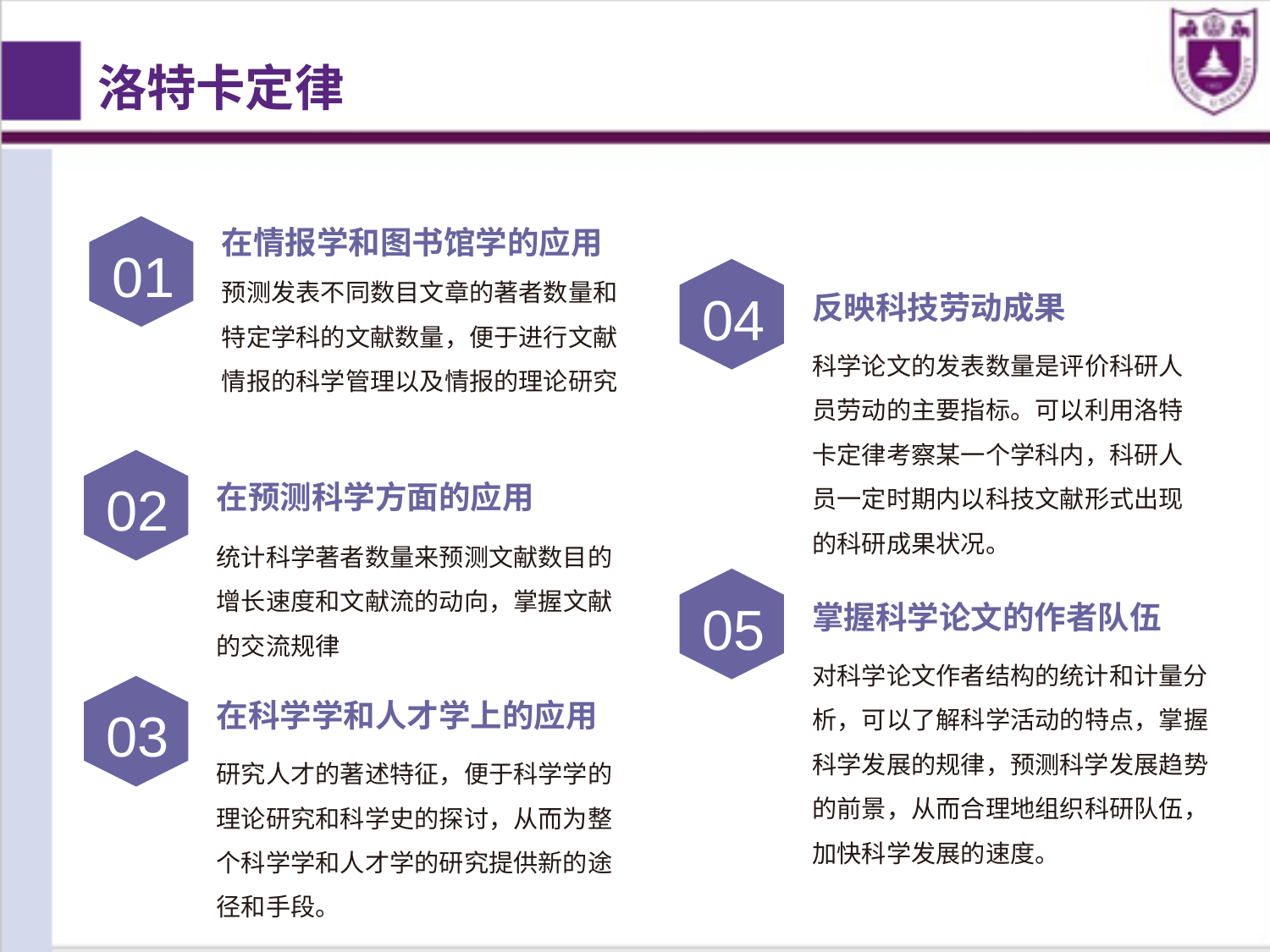

洛特卡定律
在情报学和图书馆学的应用

01
预测发表不同数目文章的著者数量和特定学科的文献数量，便于进行文献情报的科学管理以及情报的理论研究

04
反映科技劳动成果
科学论文的发表数量是评价科研人员劳动的主要指标。可以利用洛特卡定律考察某一个学科内，科研人员一定时期内以科技文献形式出现的科研成果状况。

02
在预测科学方面的应用
统计科学著者数量来预测文献数目的增长速度和文献流的动向，掌握文献的交流规律

05
掌握科学论文的作者队伍
对科学论文作者结构的统计和计量分析，可以了解科学活动的特点，掌握科学发展的规律，预测科学发展趋势的前景，从而合理地组织科研队伍，加快科学发展的速度。

在科学学和人才学上的应用
03
研究人才的著述特征，便于科学学的理论研究和科学史的探讨，从而为整个科学学和人才学的研究提供新的途径和手段。